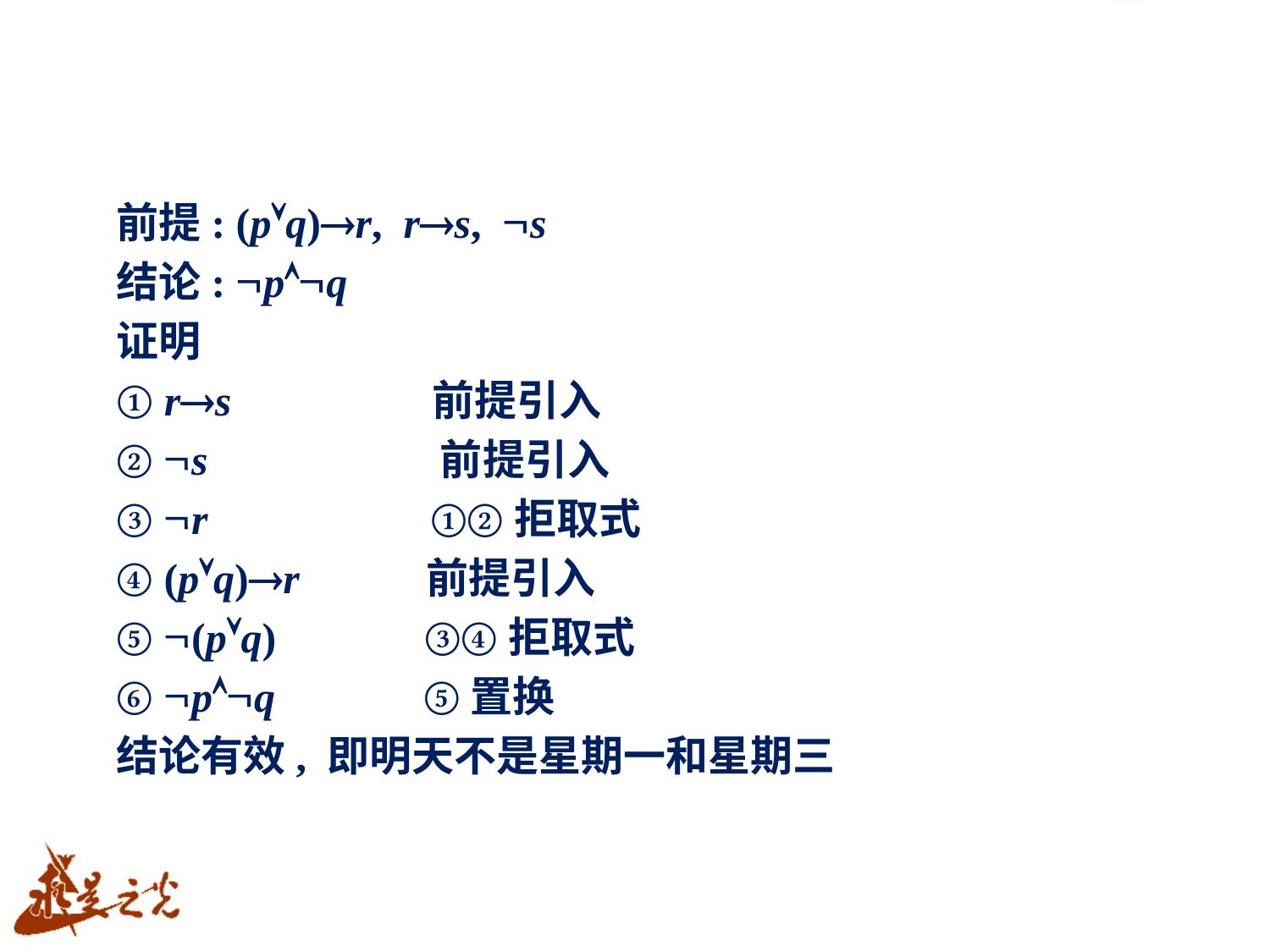

前提: (p∨q)→r,  r→s,  ¬s
结论: ¬p∧¬q
证明
① r→s                  前提引入
② ¬s                     前提引入
③ ¬r                     ①②拒取式
④ (p∨q)→r           前提引入
⑤ ¬(p∨q)              ③④拒取式
⑥ ¬p∧¬q              ⑤置换
结论有效, 即明天不是星期一和星期三
12